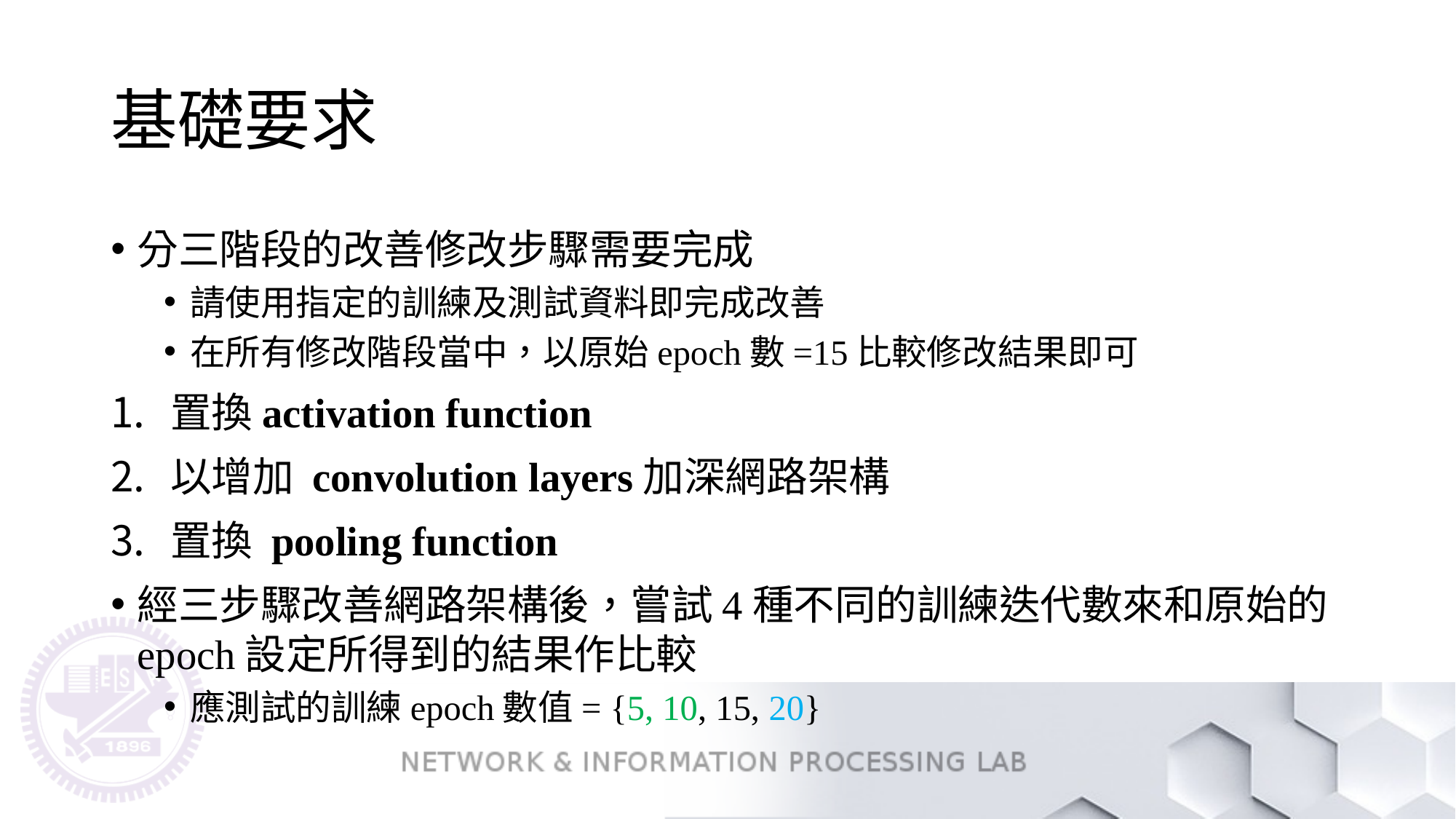

# 基礎要求
分三階段的改善修改步驟需要完成
請使用指定的訓練及測試資料即完成改善
在所有修改階段當中，以原始epoch數=15比較修改結果即可
置換activation function
以增加 convolution layers加深網路架構
置換 pooling function
經三步驟改善網路架構後，嘗試4種不同的訓練迭代數來和原始的epoch設定所得到的結果作比較
應測試的訓練epoch數值= {5, 10, 15, 20}